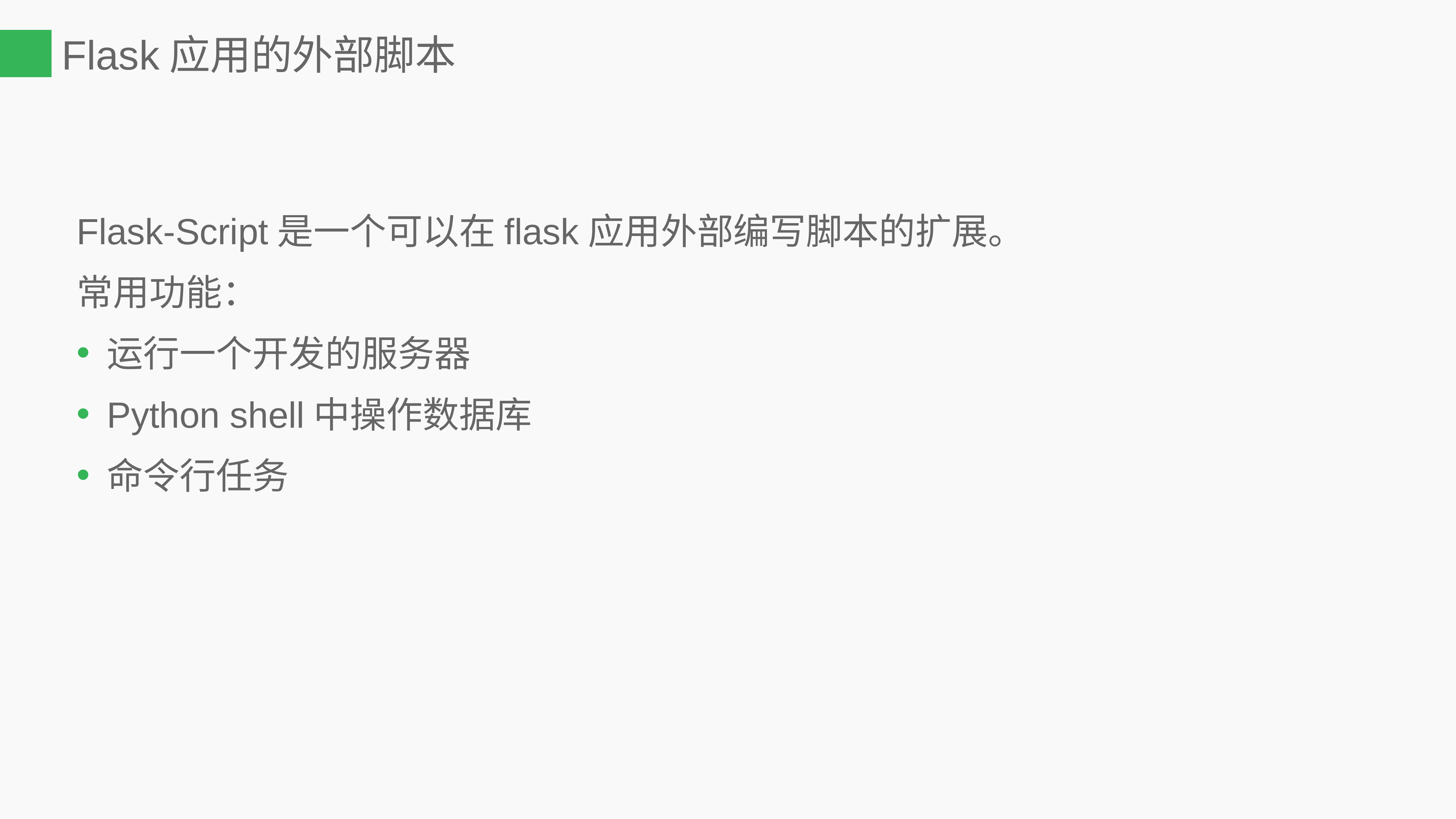

# Flask应用的外部脚本
Flask-Script是一个可以在flask应用外部编写脚本的扩展。
常用功能：
运行一个开发的服务器
Python shell中操作数据库
命令行任务